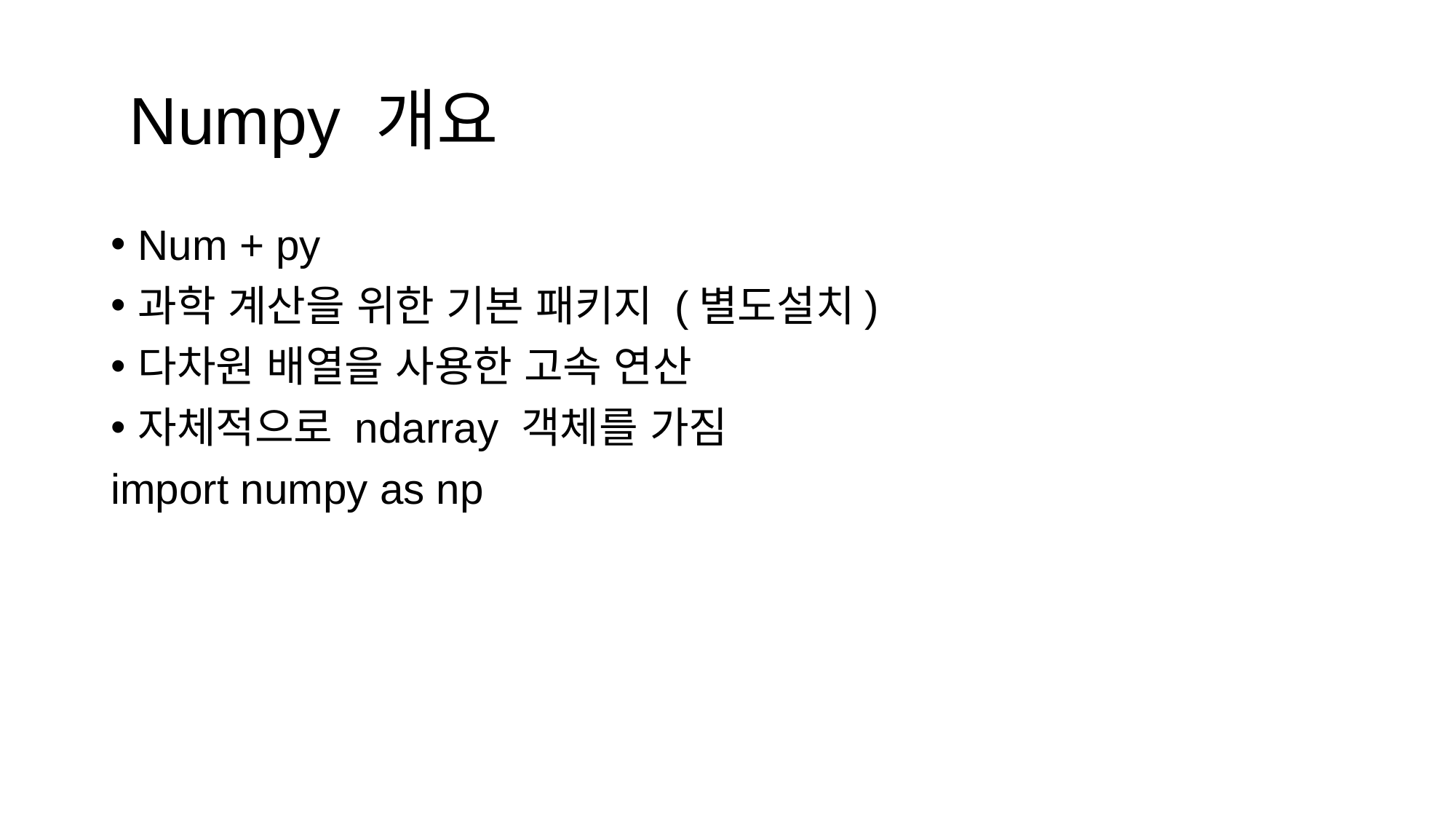

# Numpy 개요
Num + py
과학 계산을 위한 기본 패키지 (별도설치)
다차원 배열을 사용한 고속 연산
자체적으로 ndarray 객체를 가짐
import numpy as np